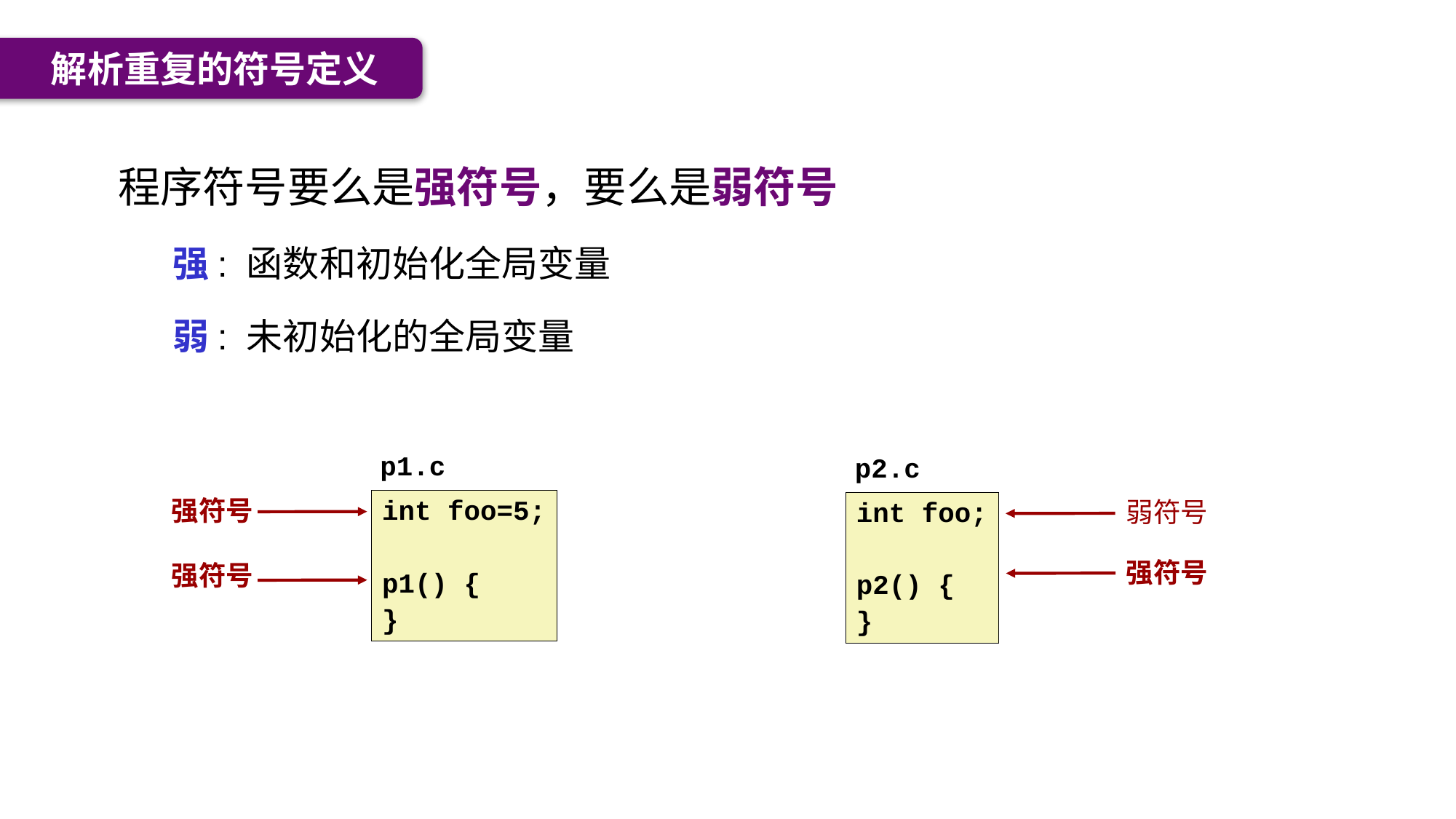

解析重复的符号定义
程序符号要么是强符号，要么是弱符号
强: 函数和初始化全局变量
弱: 未初始化的全局变量
p1.c
p2.c
强符号
int foo=5;

p1() {
}
弱符号
int foo;

p2() {
}

强符号
强符号